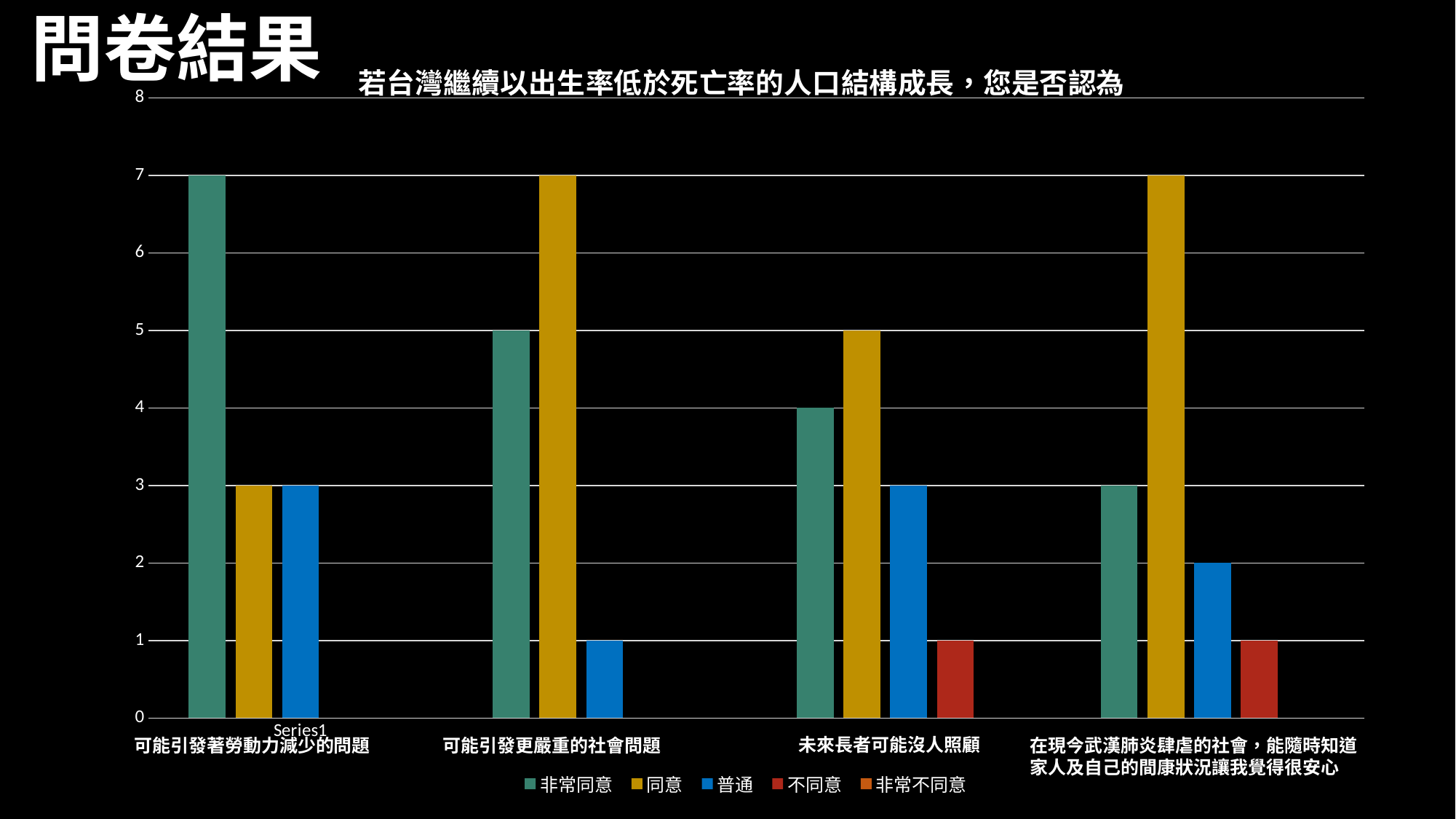

問卷結果

### Chart: 若台灣繼續以出生率低於死亡率的人口結構成長，您是否認為

| Category | 非常同意 | 同意 | 普通 | 不同意 | 非常不同意 |
|---|---|---|---|---|---|
|  | 7.0 | 3.0 | 3.0 | None | None |
|  | 5.0 | 7.0 | 1.0 | None | None |
|  | 4.0 | 5.0 | 3.0 | 1.0 | None |
|  | 3.0 | 7.0 | 2.0 | 1.0 | None |
未來長者可能沒人照顧
可能引發著勞動力減少的問題
可能引發更嚴重的社會問題
在現今武漢肺炎肆虐的社會，能隨時知道
家人及自己的間康狀況讓我覺得很安心